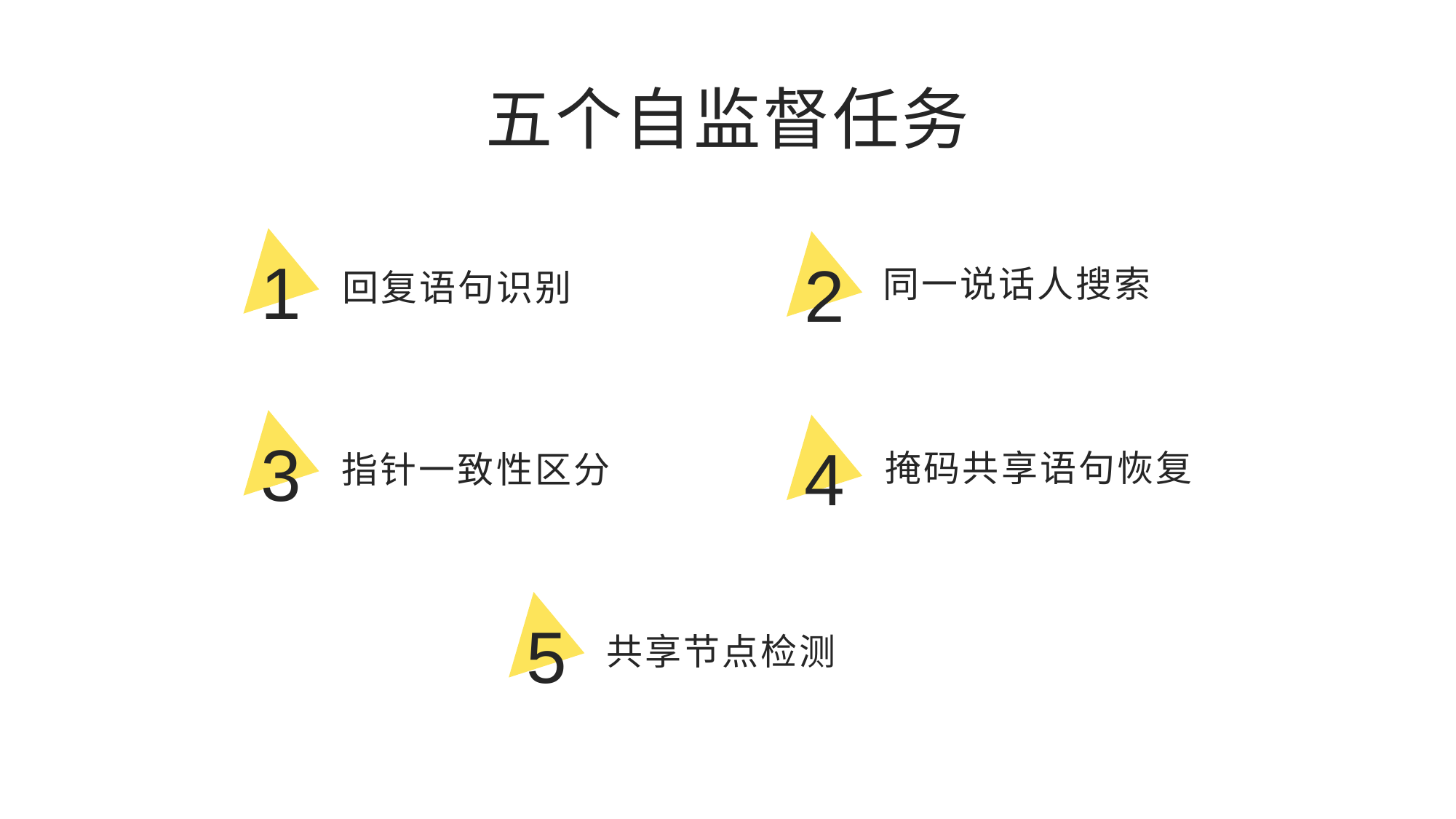

五个自监督任务
1
2

同一说话人搜索
回复语句识别
3
4

掩码共享语句恢复
指针一致性区分
5

共享节点检测